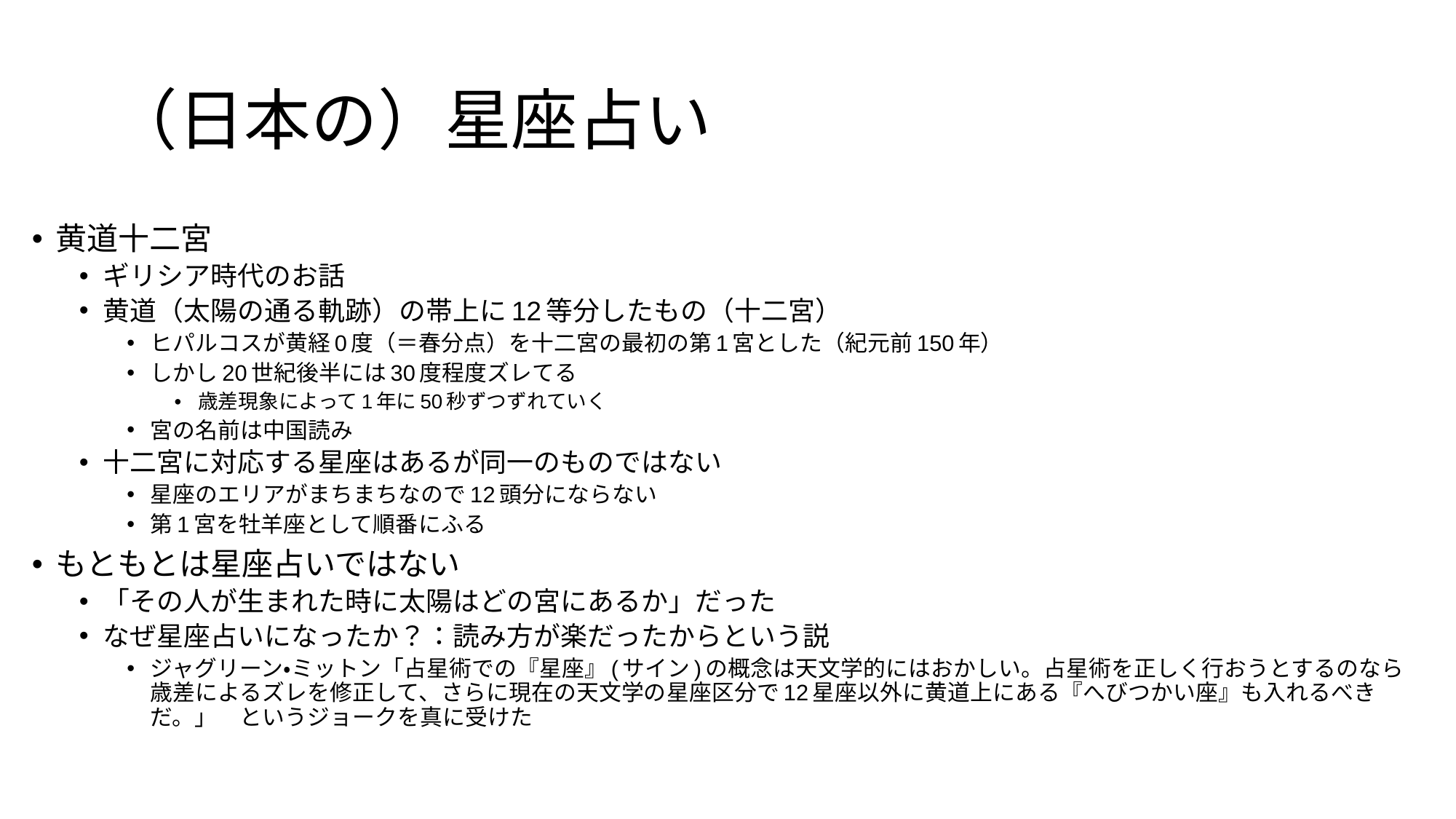

# （日本の）星座占い
黄道十二宮
ギリシア時代のお話
黄道（太陽の通る軌跡）の帯上に12等分したもの（十二宮）
ヒパルコスが黄経0度（＝春分点）を十二宮の最初の第1宮とした（紀元前150年）
しかし20世紀後半には30度程度ズレてる
歳差現象によって1年に50秒ずつずれていく
宮の名前は中国読み
十二宮に対応する星座はあるが同一のものではない
星座のエリアがまちまちなので12頭分にならない
第1宮を牡羊座として順番にふる
もともとは星座占いではない
「その人が生まれた時に太陽はどの宮にあるか」だった
なぜ星座占いになったか？：読み方が楽だったからという説
ジャグリーン・ミットン「占星術での『星座』(サイン)の概念は天文学的にはおかしい。占星術を正しく行おうとするのなら歳差によるズレを修正して、さらに現在の天文学の星座区分で12星座以外に黄道上にある『へびつかい座』も入れるべきだ。」　というジョークを真に受けた